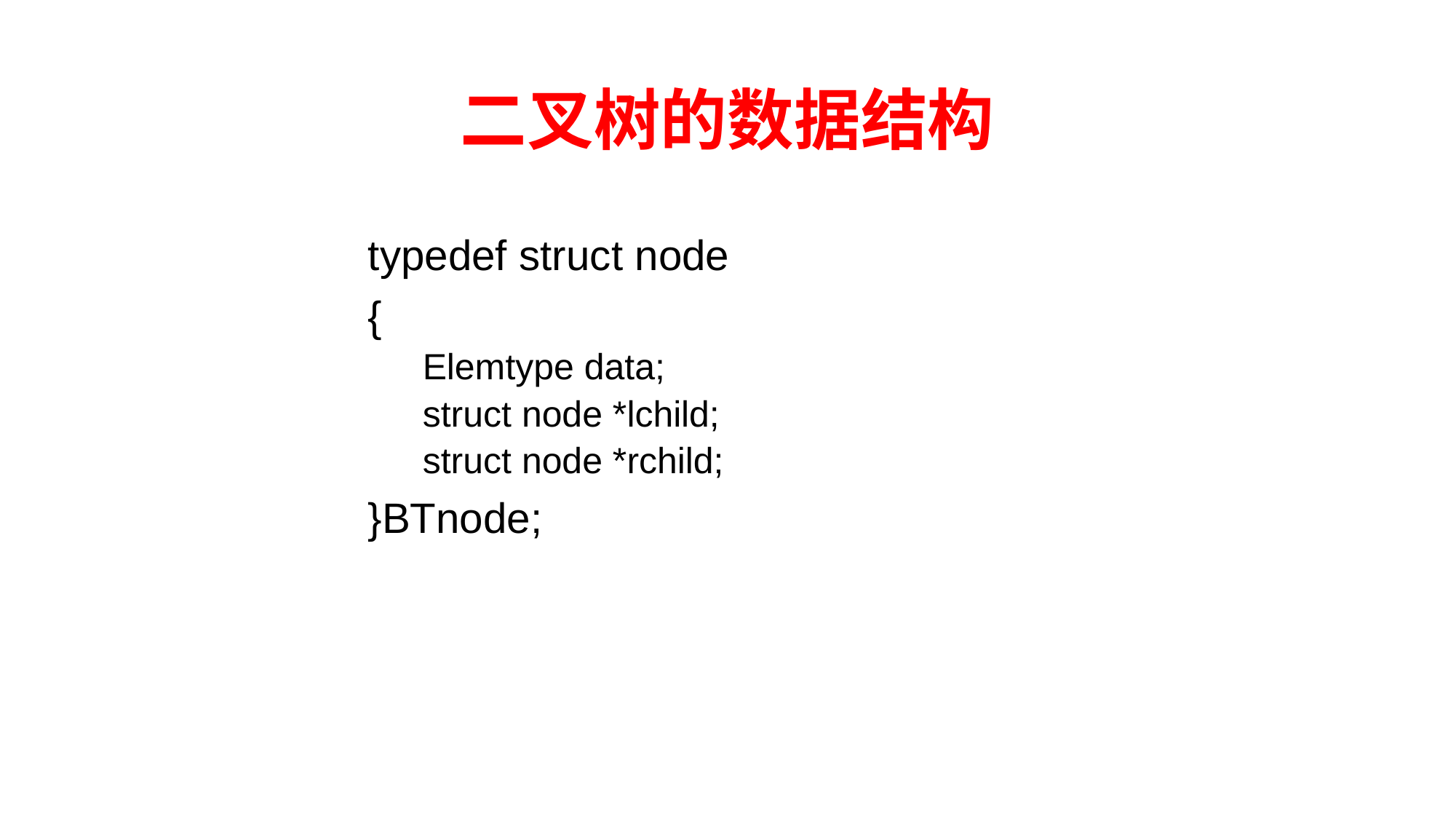

# 二叉树的数据结构
typedef struct node
{
Elemtype data;
struct node *lchild;
struct node *rchild;
}BTnode;